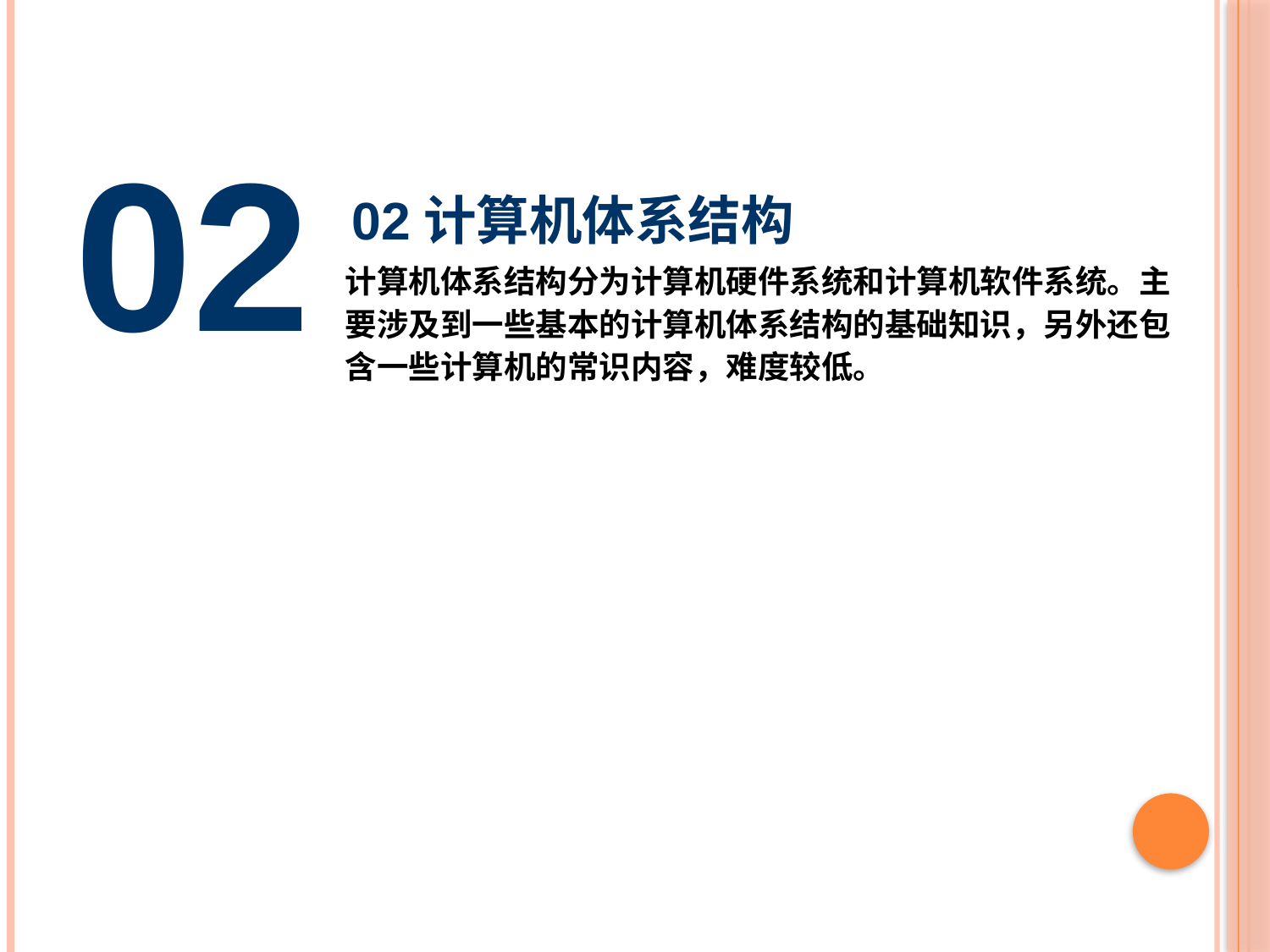

02
# 02计算机体系结构

计算机体系结构分为计算机硬件系统和计算机软件系统。主要涉及到一些基本的计算机体系结构的基础知识，另外还包含一些计算机的常识内容，难度较低。